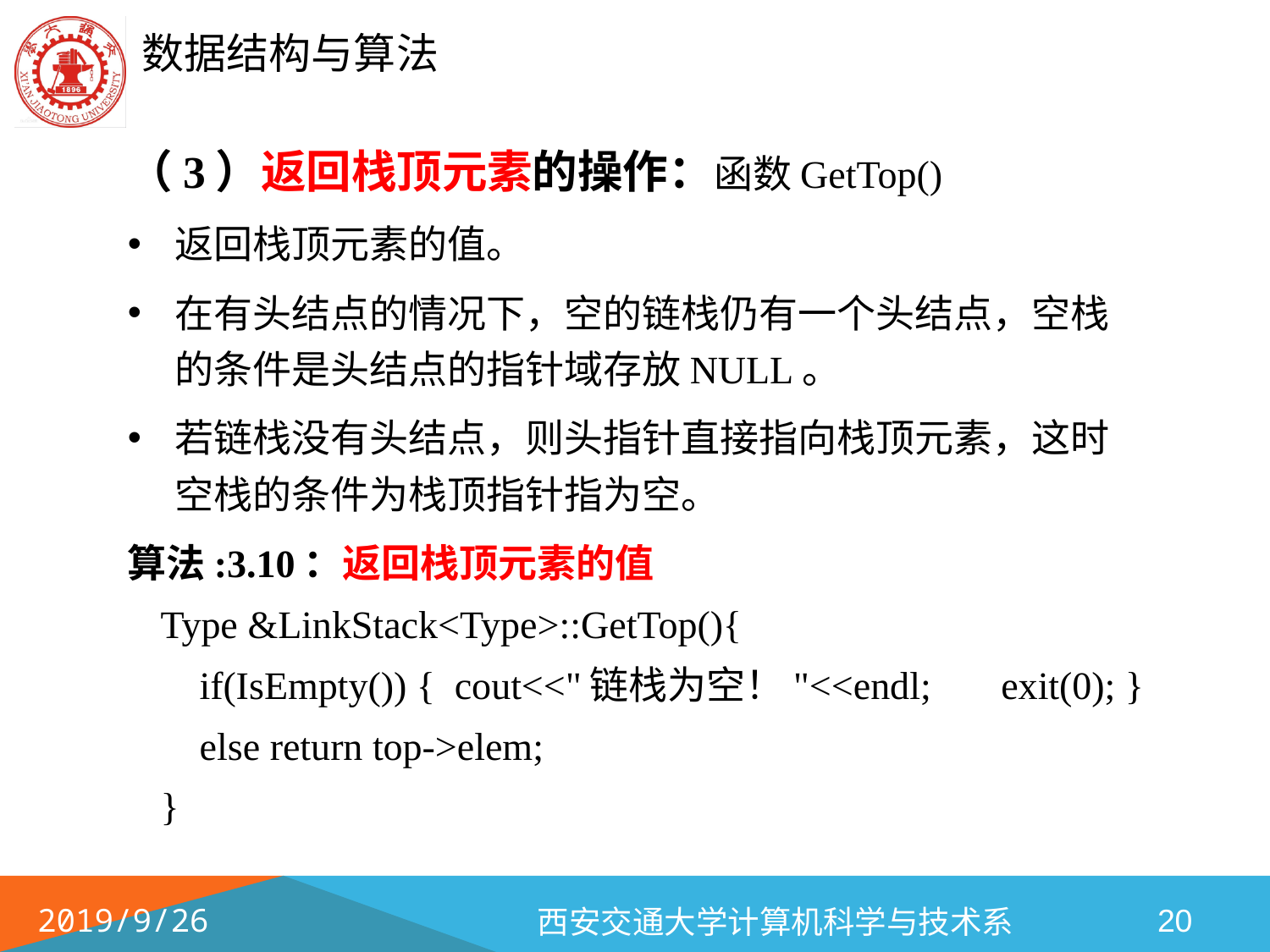

（3）返回栈顶元素的操作：函数GetTop()
返回栈顶元素的值。
在有头结点的情况下，空的链栈仍有一个头结点，空栈的条件是头结点的指针域存放NULL。
若链栈没有头结点，则头指针直接指向栈顶元素，这时空栈的条件为栈顶指针指为空。
算法:3.10：返回栈顶元素的值
Type &LinkStack<Type>::GetTop(){
    if(IsEmpty()) {  cout<<"链栈为空！"<<endl; 	exit(0); }
    else return top->elem;
}